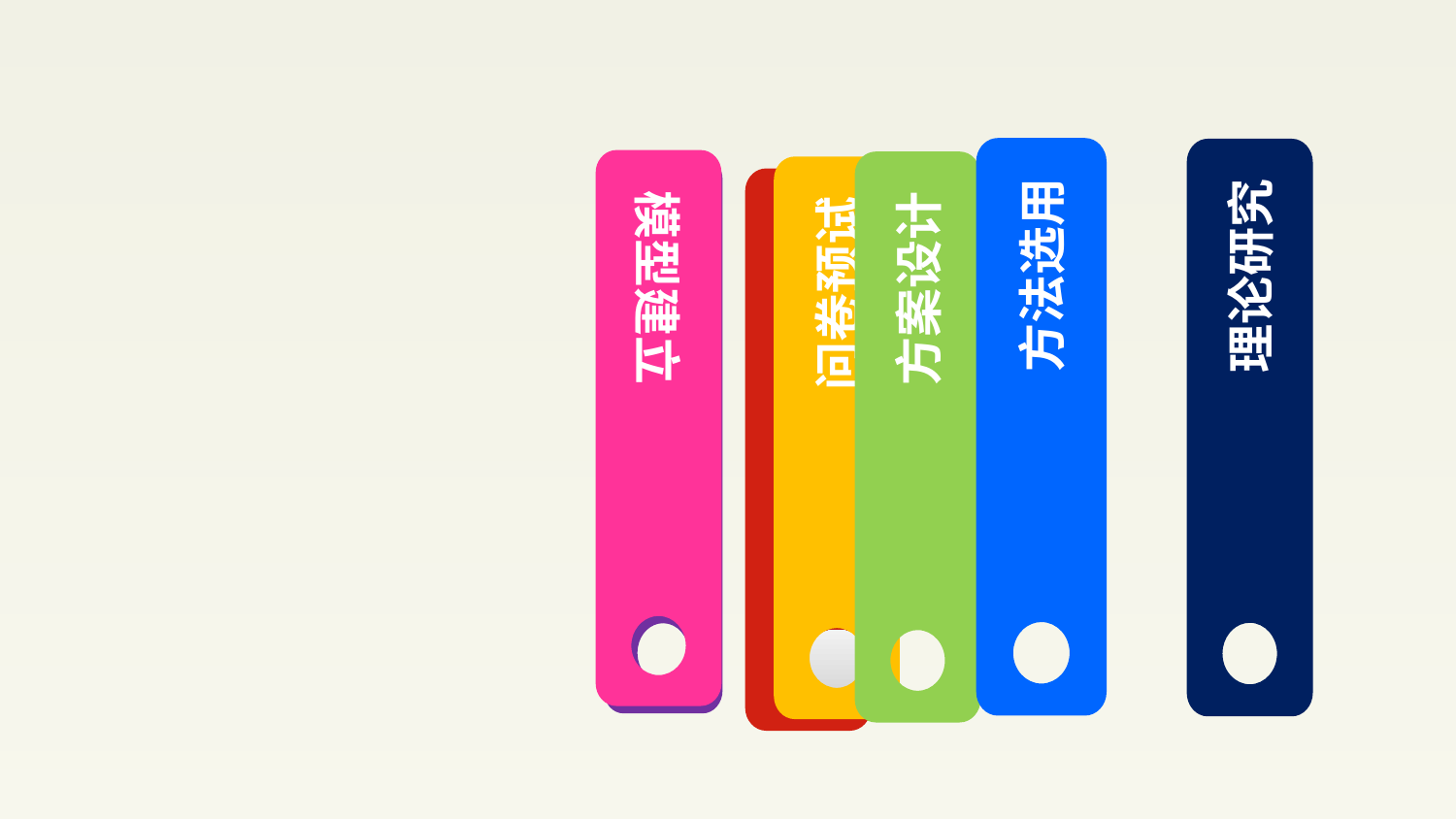

方法选用

     理论研究

模型建立

方案设计

结论建议

问卷预试

实证分析